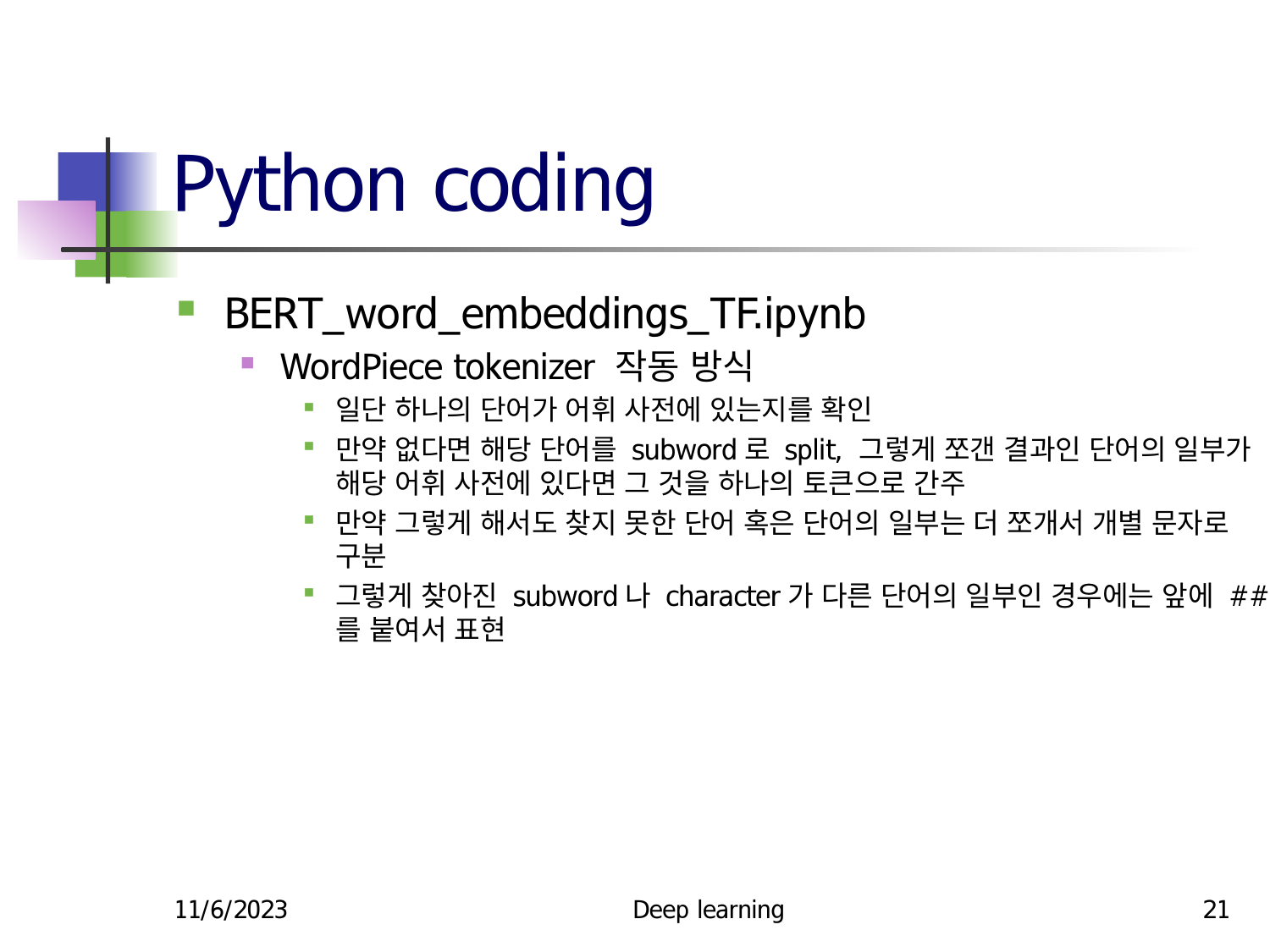

# Python coding
BERT_word_embeddings_TF.ipynb
WordPiece tokenizer 작동 방식
일단 하나의 단어가 어휘 사전에 있는지를 확인
만약 없다면 해당 단어를 subword로 split, 그렇게 쪼갠 결과인 단어의 일부가 해당 어휘 사전에 있다면 그 것을 하나의 토큰으로 간주
만약 그렇게 해서도 찾지 못한 단어 혹은 단어의 일부는 더 쪼개서 개별 문자로 구분
그렇게 찾아진 subword나 character가 다른 단어의 일부인 경우에는 앞에 ##를 붙여서 표현

11/6/2023
Deep learning
21